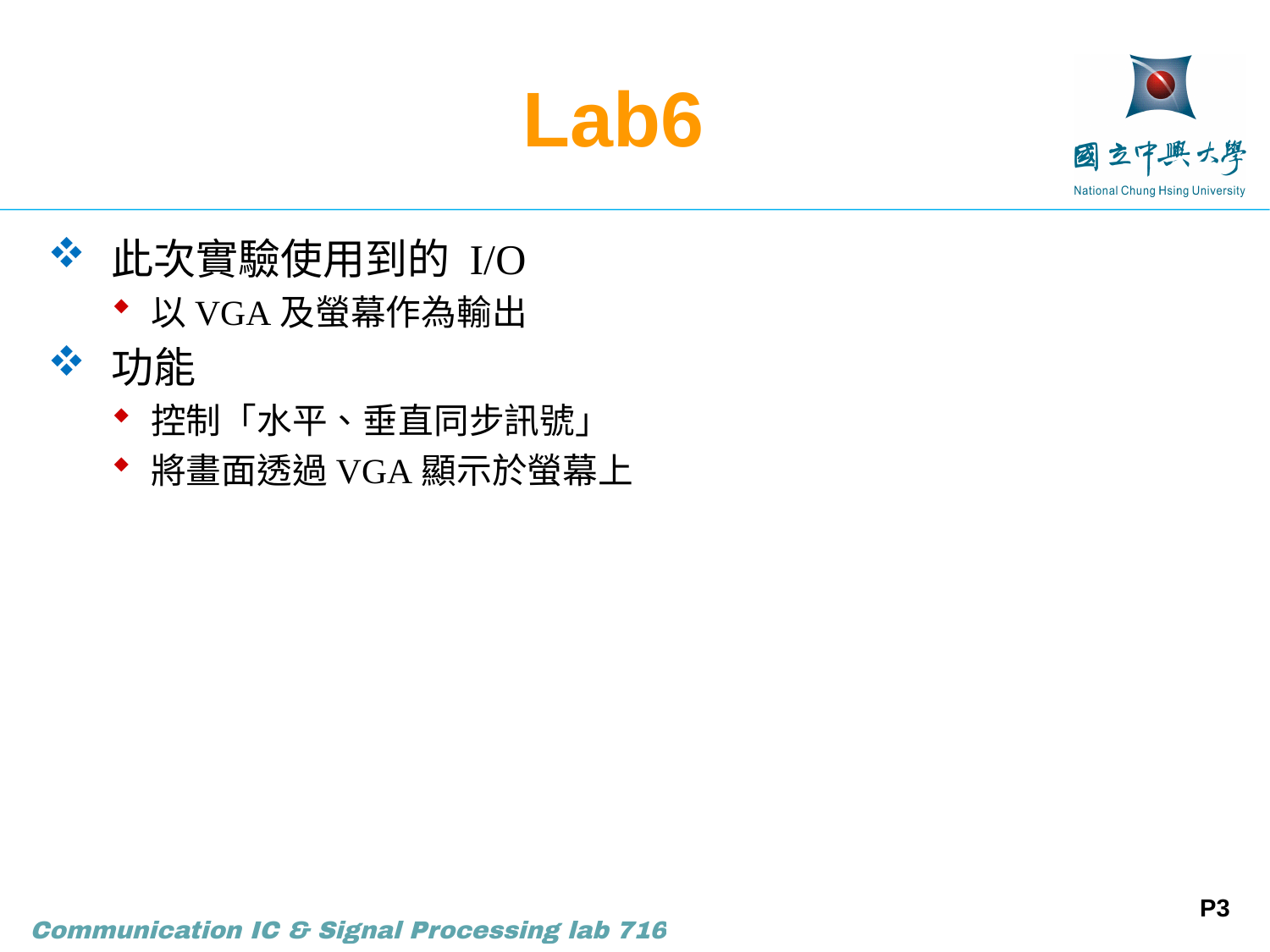

# Lab6
此次實驗使用到的 I/O
以VGA及螢幕作為輸出
功能
控制「水平、垂直同步訊號」
將畫面透過VGA顯示於螢幕上